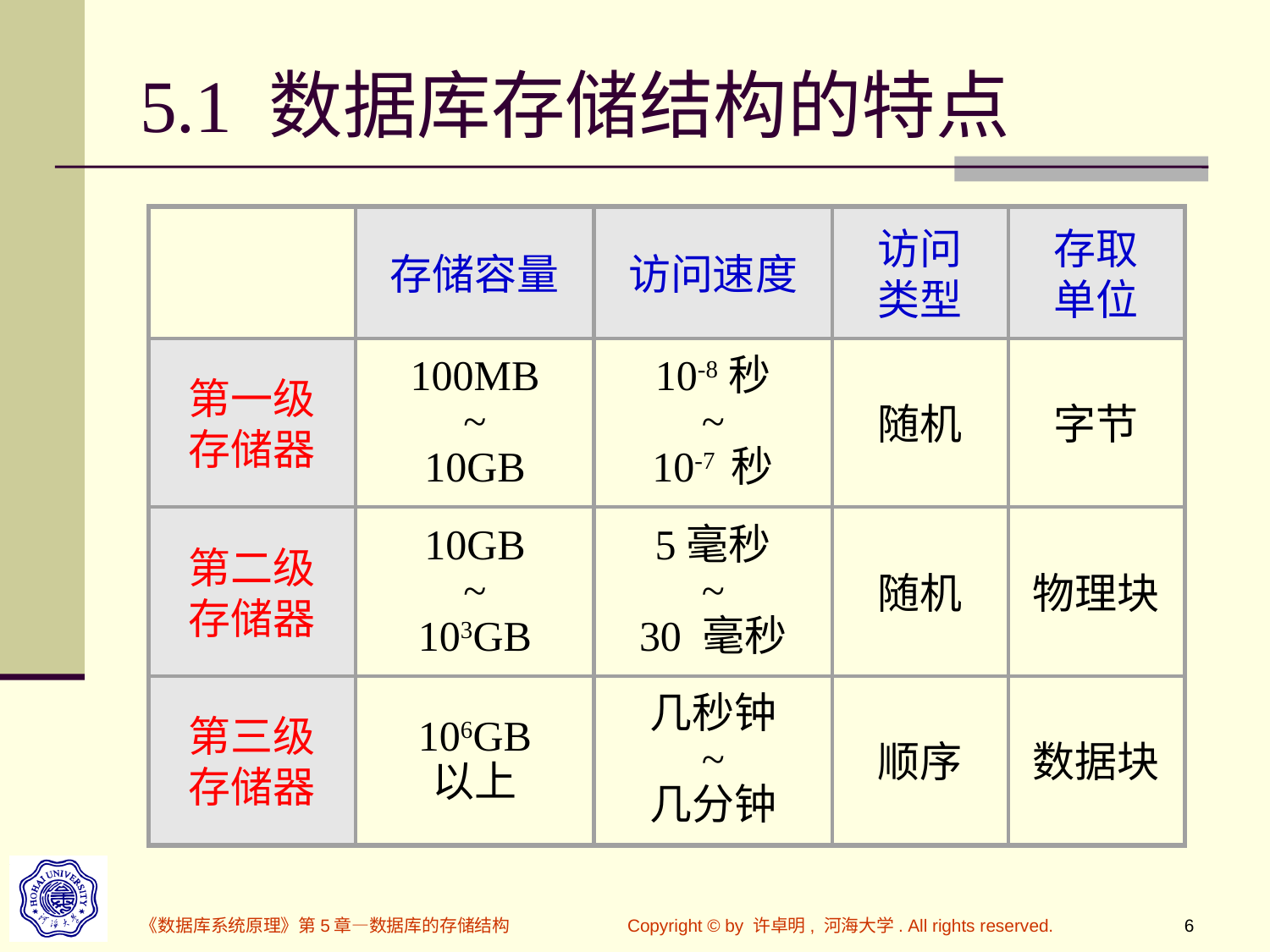

# 5.1 数据库存储结构的特点

存储容量

访问速度

访问
类型

存取
单位

第一级存储器

100MB
~
10GB

10-8秒
~
10-7 秒

随机

字节

第二级存储器

10GB
~
103GB

5毫秒
~
30 毫秒

随机

物理块

第三级存储器

106GB
以上

几秒钟
~
几分钟

顺序

数据块

《数据库系统原理》第5章—数据库的存储结构
Copyright © by 许卓明, 河海大学. All rights reserved.
6